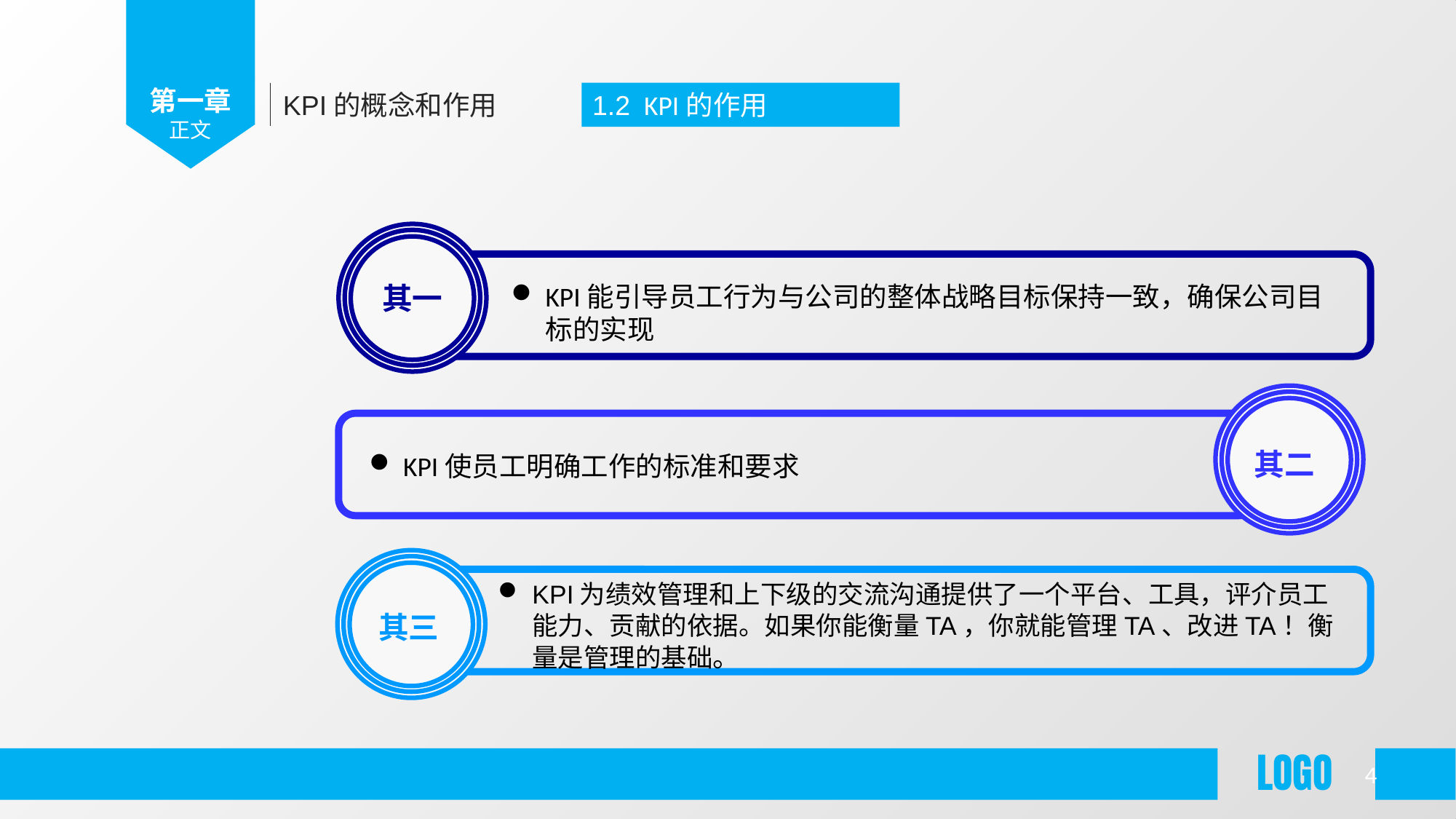

其一
KPI能引导员工行为与公司的整体战略目标保持一致，确保公司目标的实现

其二
KPI使员工明确工作的标准和要求

KPI为绩效管理和上下级的交流沟通提供了一个平台、工具，评介员工能力、贡献的依据。如果你能衡量TA，你就能管理TA、改进TA！衡量是管理的基础。
其三